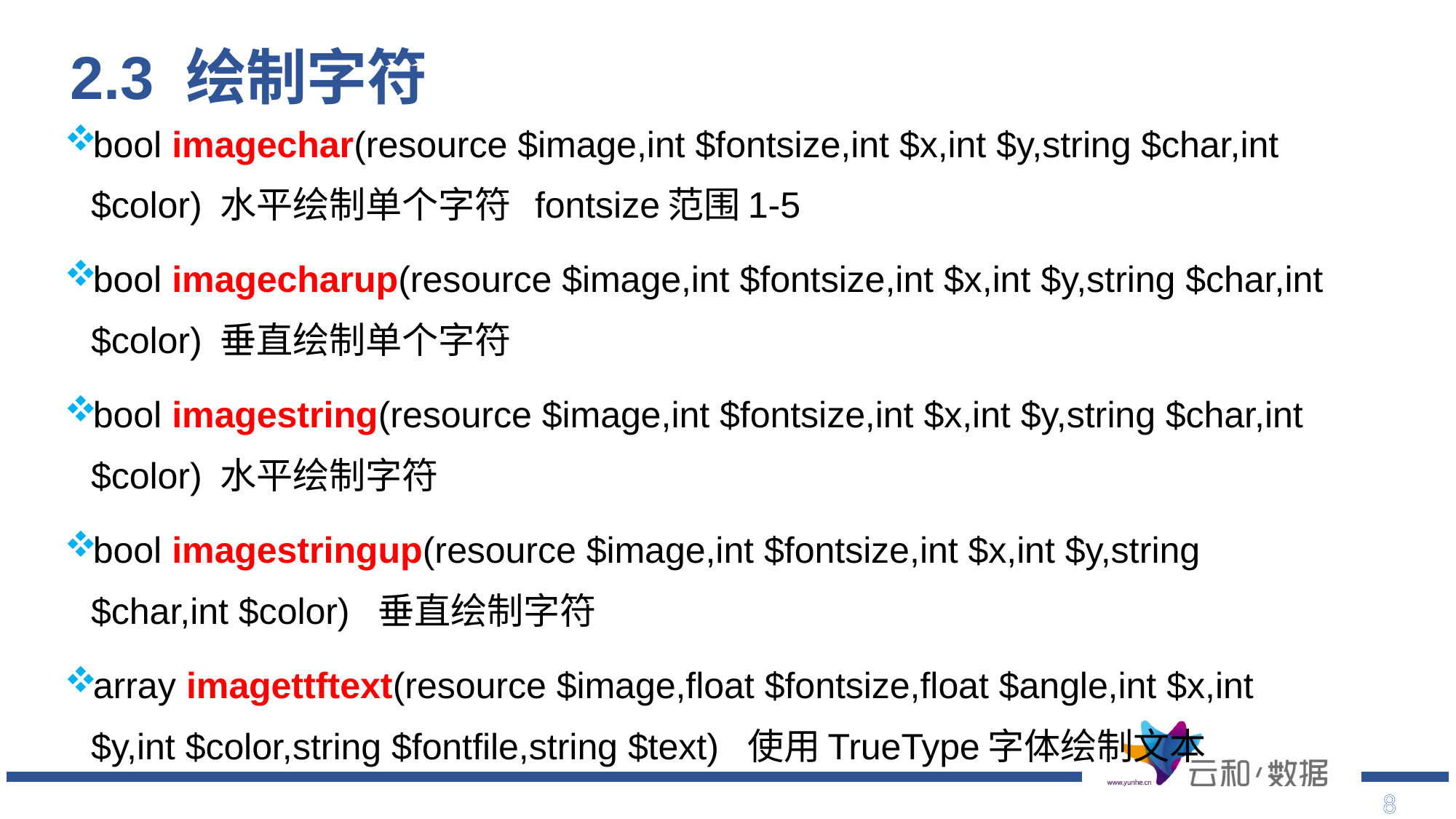

# 2.3 绘制字符
bool imagechar(resource $image,int $fontsize,int $x,int $y,string $char,int $color) 水平绘制单个字符  fontsize范围1-5
bool imagecharup(resource $image,int $fontsize,int $x,int $y,string $char,int $color) 垂直绘制单个字符
bool imagestring(resource $image,int $fontsize,int $x,int $y,string $char,int $color) 水平绘制字符
bool imagestringup(resource $image,int $fontsize,int $x,int $y,string $char,int $color)  垂直绘制字符
array imagettftext(resource $image,float $fontsize,float $angle,int $x,int $y,int $color,string $fontfile,string $text)  使用TrueType字体绘制文本